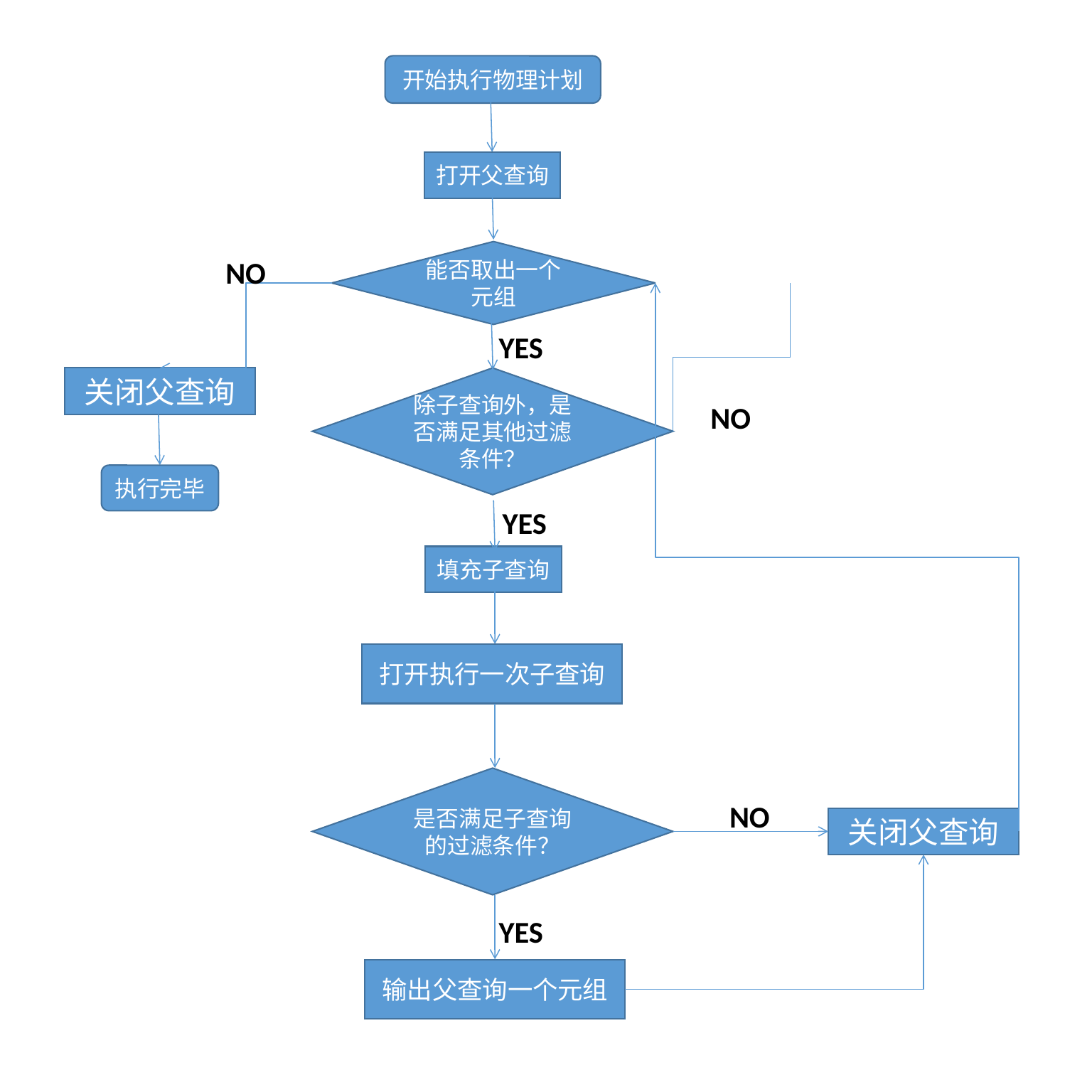

开始执行物理计划
打开父查询
能否取出一个元组
NO
YES
关闭父查询
除子查询外，是否满足其他过滤条件？
NO
执行完毕
YES
填充子查询
打开执行一次子查询
是否满足子查询的过滤条件？
NO
关闭父查询
YES
输出父查询一个元组